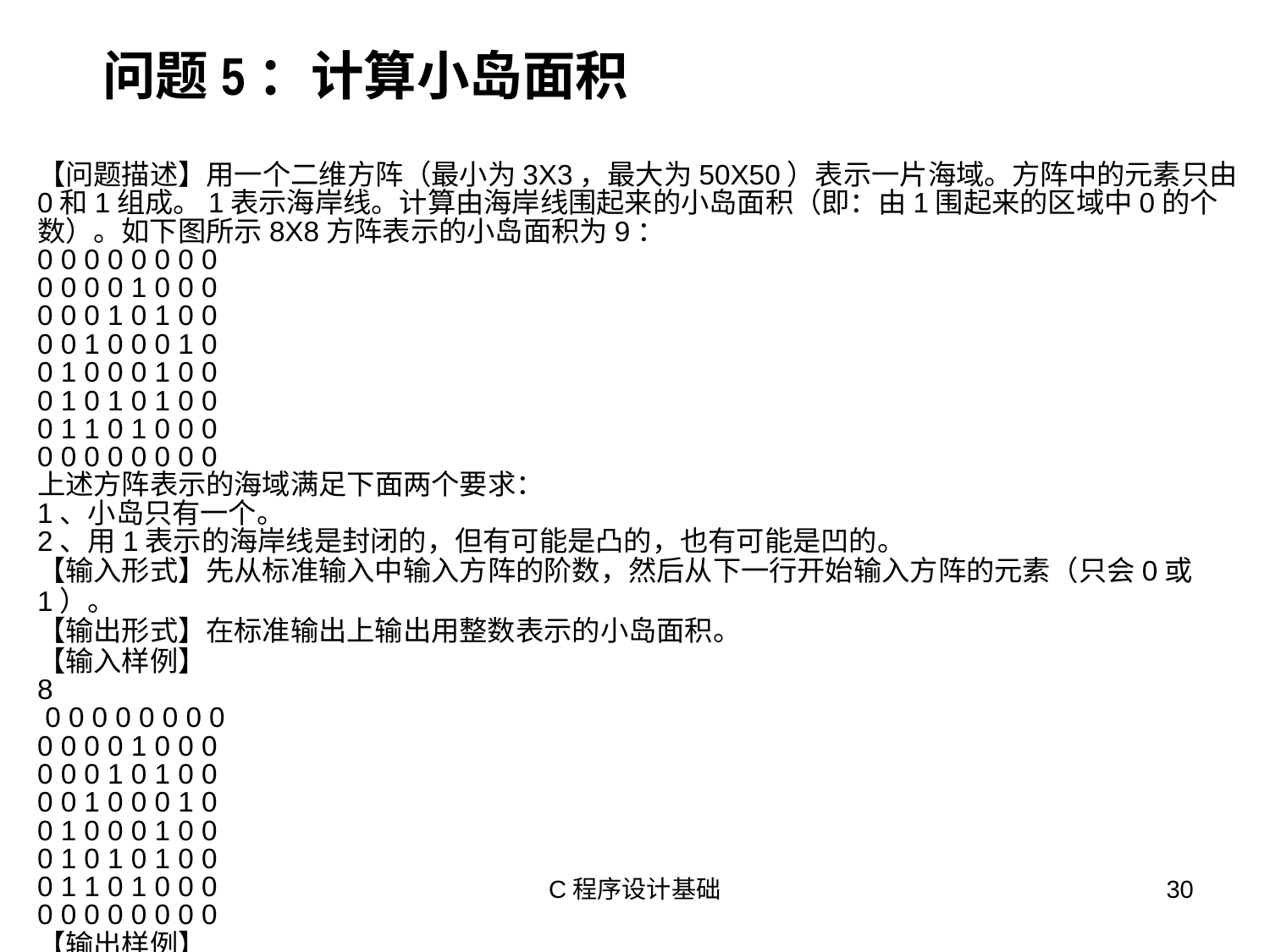

# 问题5：计算小岛面积
【问题描述】用一个二维方阵（最小为3X3，最大为50X50）表示一片海域。方阵中的元素只由0和1组成。1表示海岸线。计算由海岸线围起来的小岛面积（即：由1围起来的区域中0的个数）。如下图所示8X8方阵表示的小岛面积为9：
0 0 0 0 0 0 0 0
0 0 0 0 1 0 0 0
0 0 0 1 0 1 0 0
0 0 1 0 0 0 1 0
0 1 0 0 0 1 0 0
0 1 0 1 0 1 0 0
0 1 1 0 1 0 0 0
0 0 0 0 0 0 0 0
上述方阵表示的海域满足下面两个要求：
1、小岛只有一个。
2、用1表示的海岸线是封闭的，但有可能是凸的，也有可能是凹的。
【输入形式】先从标准输入中输入方阵的阶数，然后从下一行开始输入方阵的元素（只会0或1）。
【输出形式】在标准输出上输出用整数表示的小岛面积。
【输入样例】
8
 0 0 0 0 0 0 0 0
0 0 0 0 1 0 0 0
0 0 0 1 0 1 0 0
0 0 1 0 0 0 1 0
0 1 0 0 0 1 0 0
0 1 0 1 0 1 0 0
0 1 1 0 1 0 0 0
0 0 0 0 0 0 0 0
【输出样例】
9
C程序设计基础
30